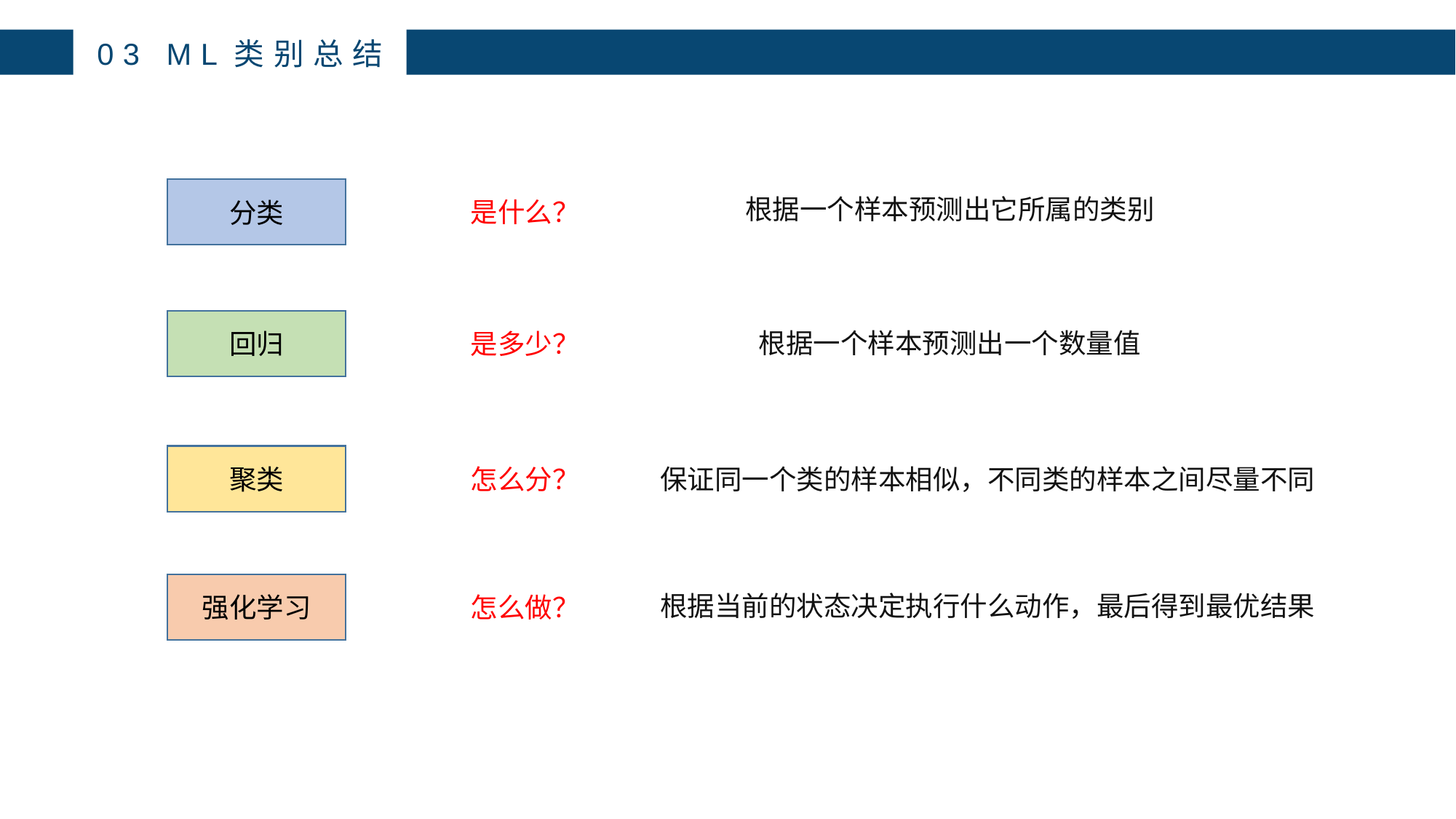

03 ML类别总结

分类
根据一个样本预测出它所属的类别
是什么？
回归
根据一个样本预测出一个数量值
是多少？
聚类
怎么分？
保证同一个类的样本相似，不同类的样本之间尽量不同
强化学习
根据当前的状态决定执行什么动作，最后得到最优结果
怎么做？